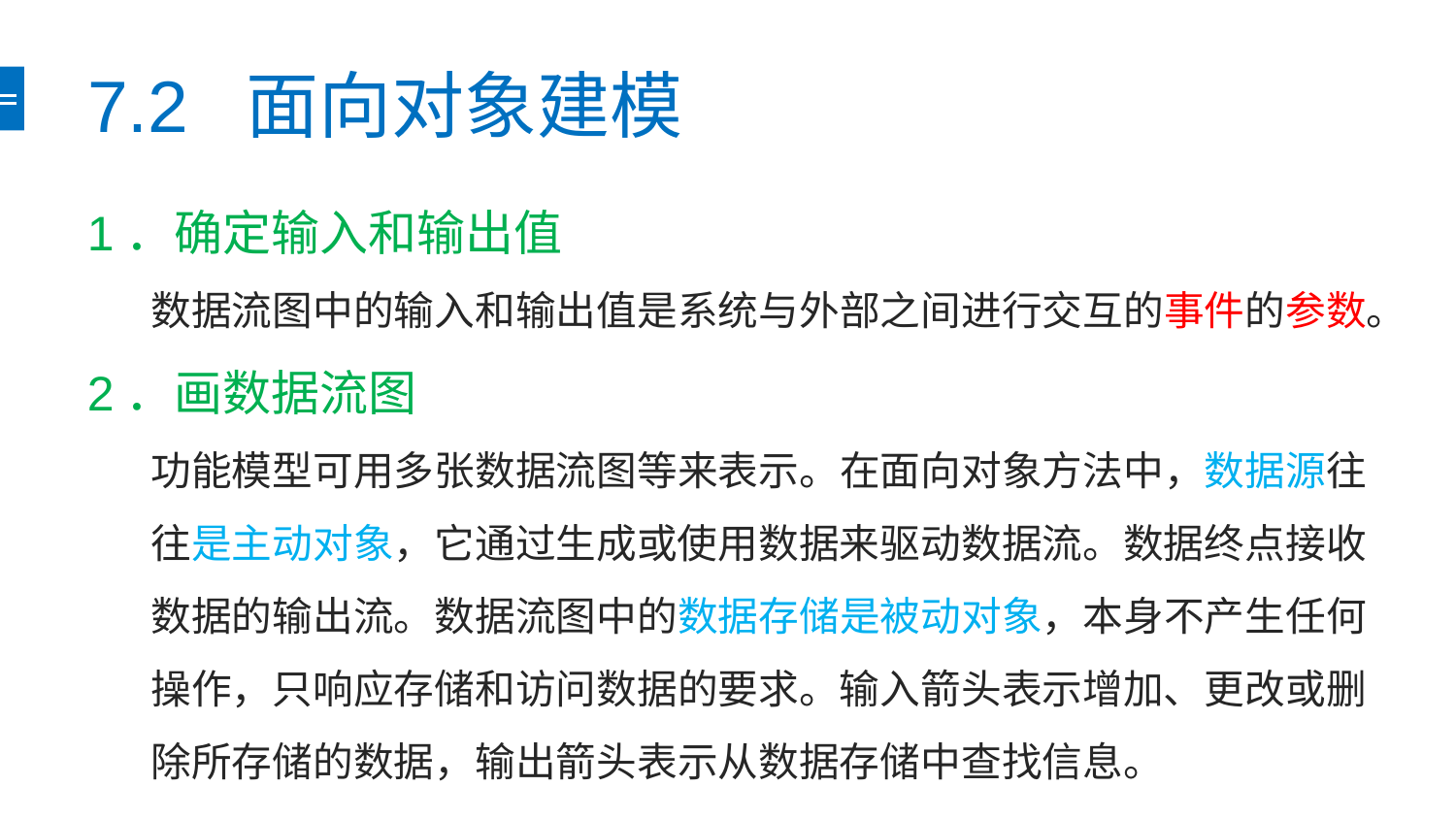

# 7.2  面向对象建模
1．确定输入和输出值
数据流图中的输入和输出值是系统与外部之间进行交互的事件的参数。
2．画数据流图
功能模型可用多张数据流图等来表示。在面向对象方法中，数据源往往是主动对象，它通过生成或使用数据来驱动数据流。数据终点接收数据的输出流。数据流图中的数据存储是被动对象，本身不产生任何操作，只响应存储和访问数据的要求。输入箭头表示增加、更改或删除所存储的数据，输出箭头表示从数据存储中查找信息。